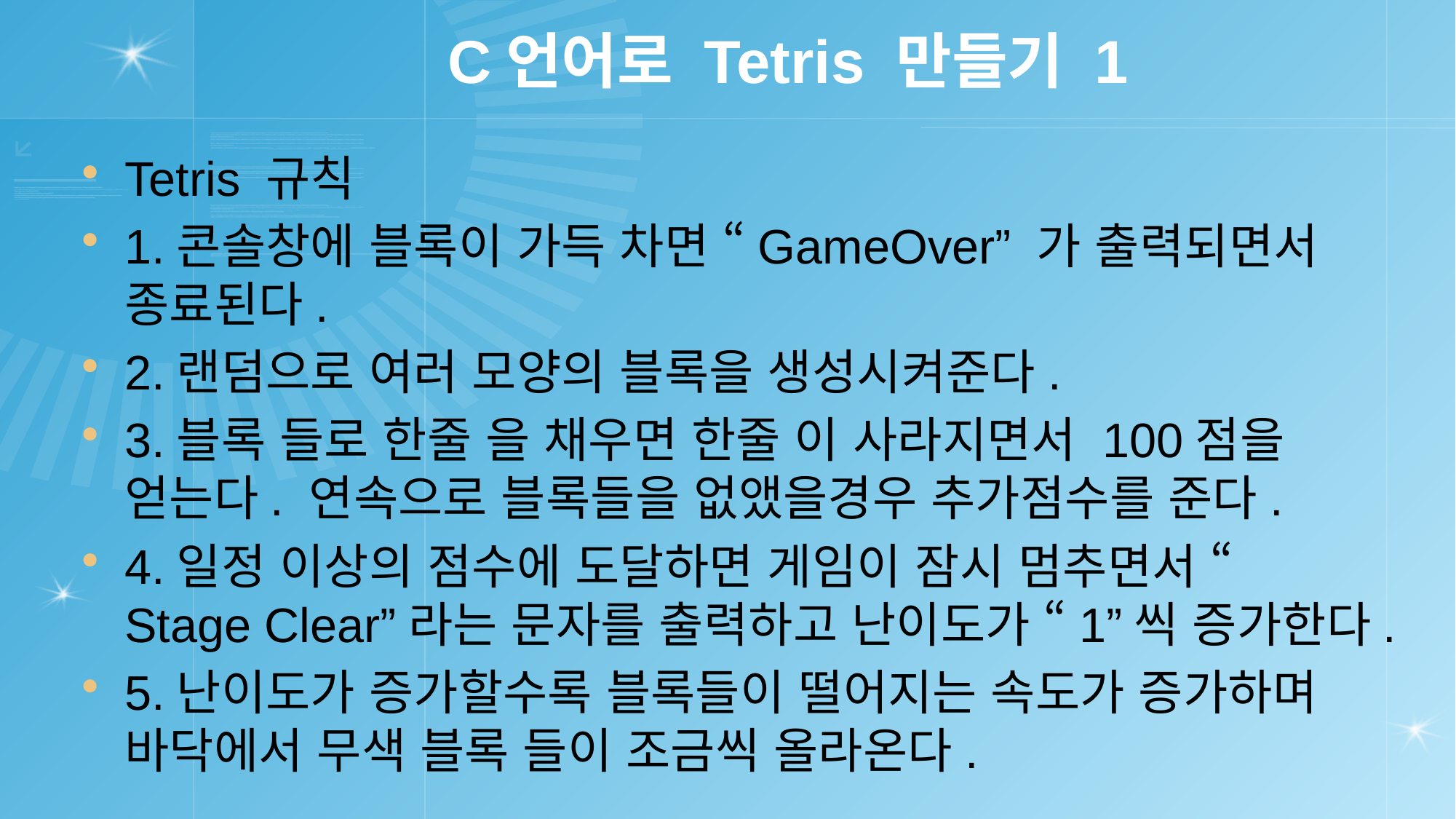

# C언어로 Tetris 만들기 1
Tetris 규칙
1.콘솔창에 블록이 가득 차면 “GameOver” 가 출력되면서 종료된다.
2.랜덤으로 여러 모양의 블록을 생성시켜준다.
3.블록 들로 한줄 을 채우면 한줄 이 사라지면서 100점을 얻는다. 연속으로 블록들을 없앴을경우 추가점수를 준다.
4.일정 이상의 점수에 도달하면 게임이 잠시 멈추면서 “ Stage Clear”라는 문자를 출력하고 난이도가 “1”씩 증가한다.
5.난이도가 증가할수록 블록들이 떨어지는 속도가 증가하며 바닥에서 무색 블록 들이 조금씩 올라온다.